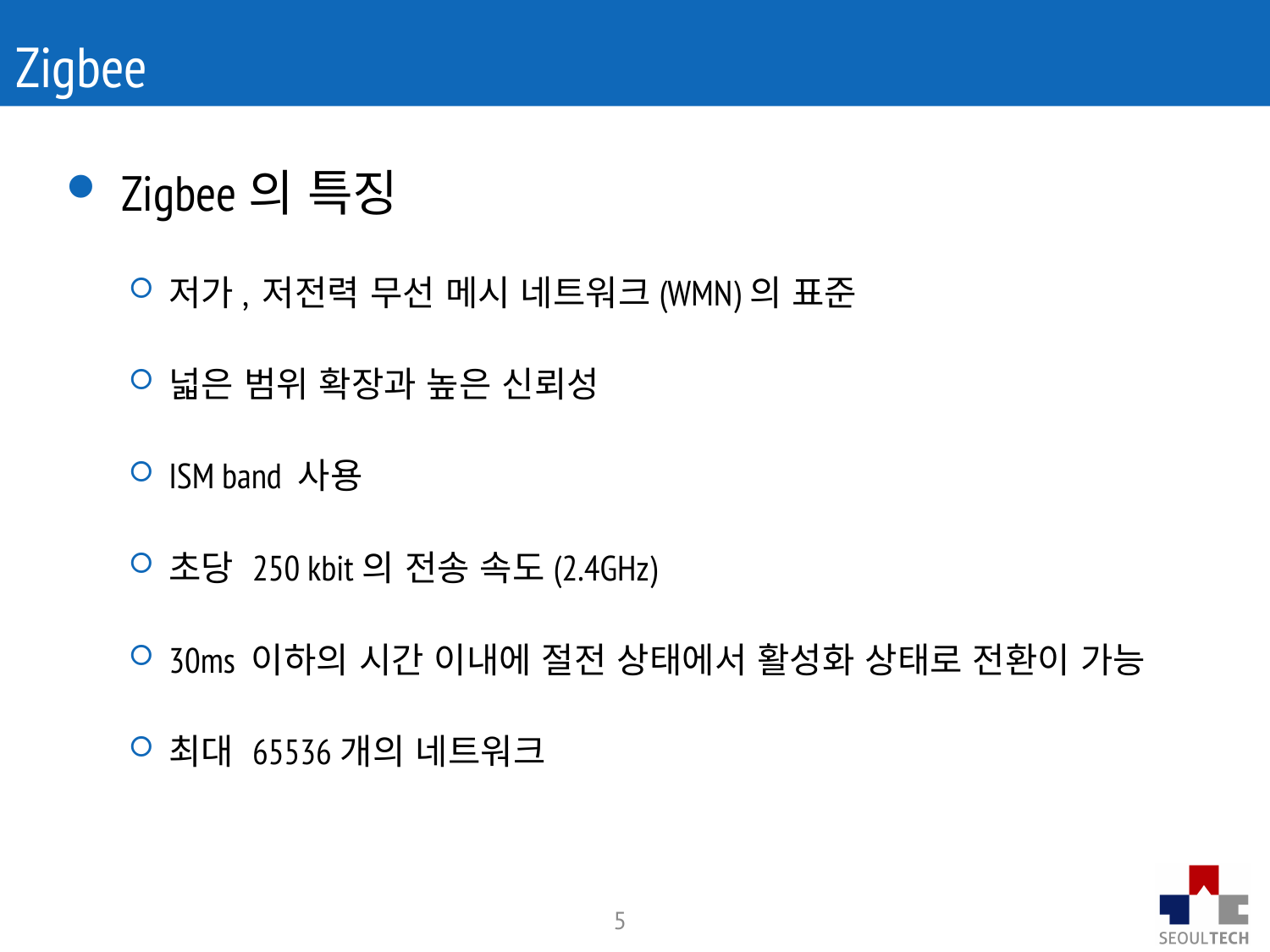

# Zigbee
Zigbee의 특징
저가, 저전력 무선 메시 네트워크(WMN)의 표준
넓은 범위 확장과 높은 신뢰성
ISM band 사용
초당 250 kbit의 전송 속도(2.4GHz)
30ms 이하의 시간 이내에 절전 상태에서 활성화 상태로 전환이 가능
최대 65536개의 네트워크
5